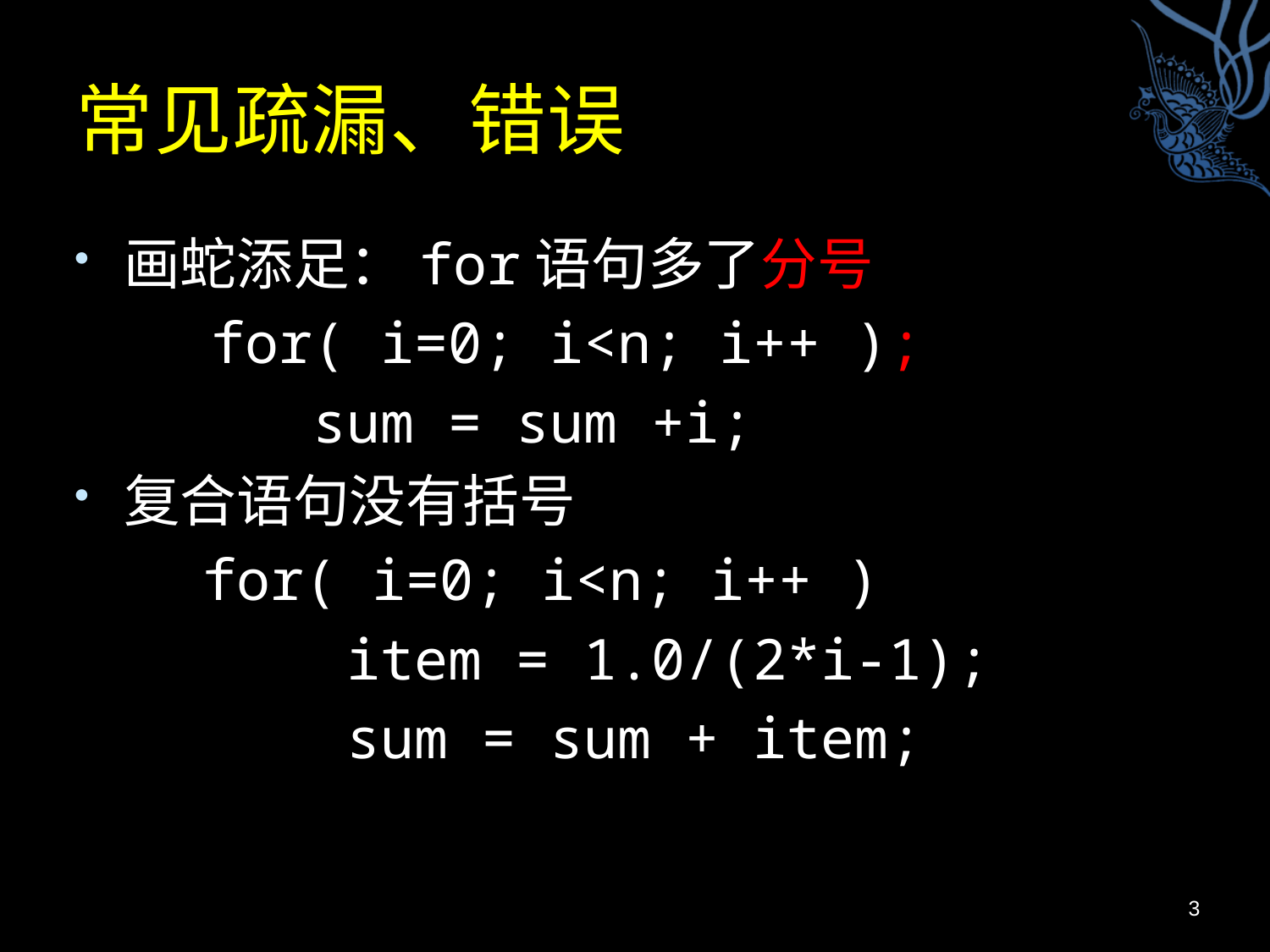

# 常见疏漏、错误
画蛇添足：for语句多了分号
    for( i=0; i<n; i++ );
       sum = sum +i;
复合语句没有括号
	for( i=0; i<n; i++ )
        item = 1.0/(2*i-1);
        sum = sum + item;

3